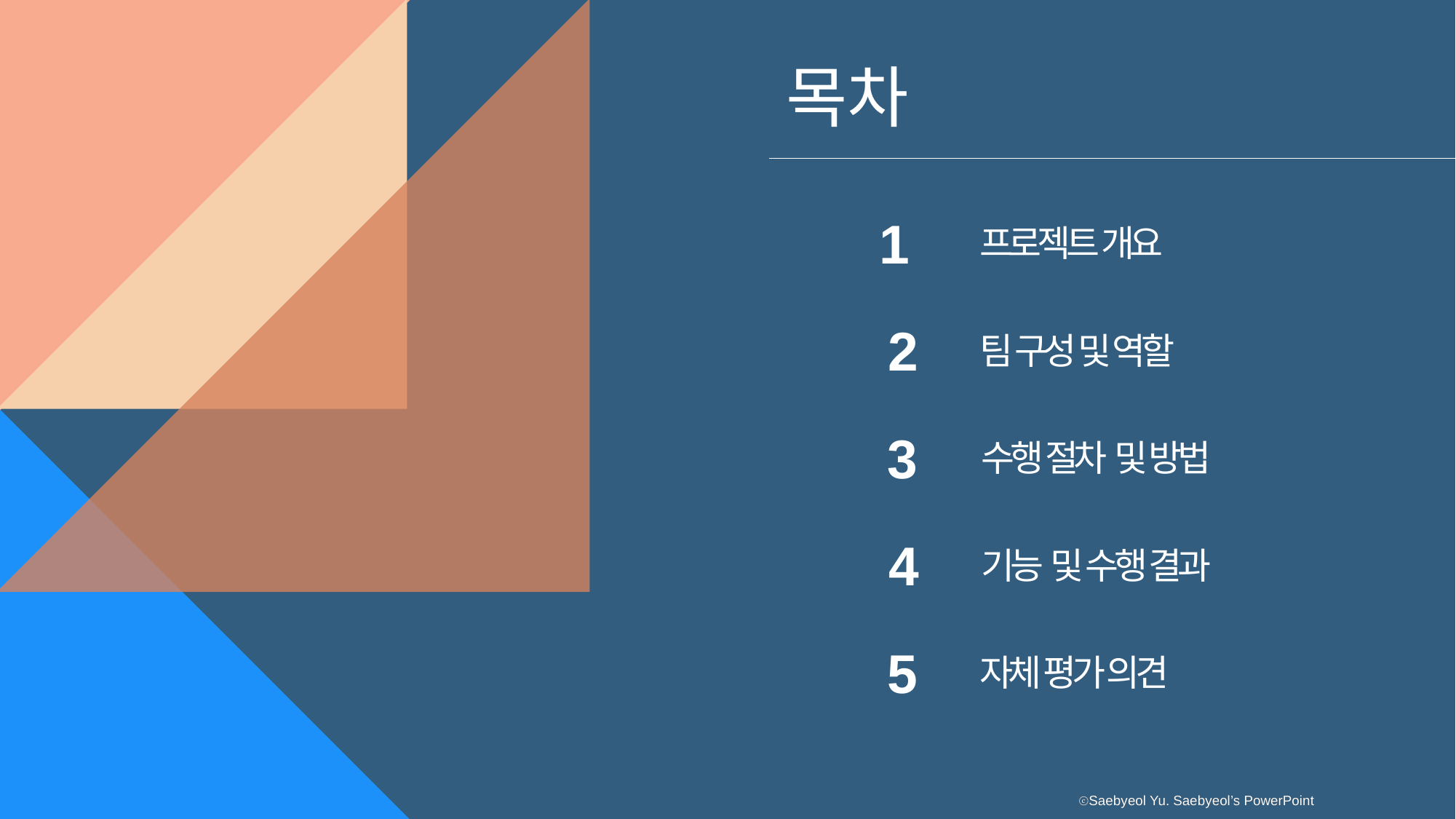

목차
1
프로젝트 개요
2
팀 구성 및 역할
3
수행 절차  및 방법
4
기능  및 수행 결과
5
자체 평가 의견
ⓒSaebyeol Yu. Saebyeol’s PowerPoint